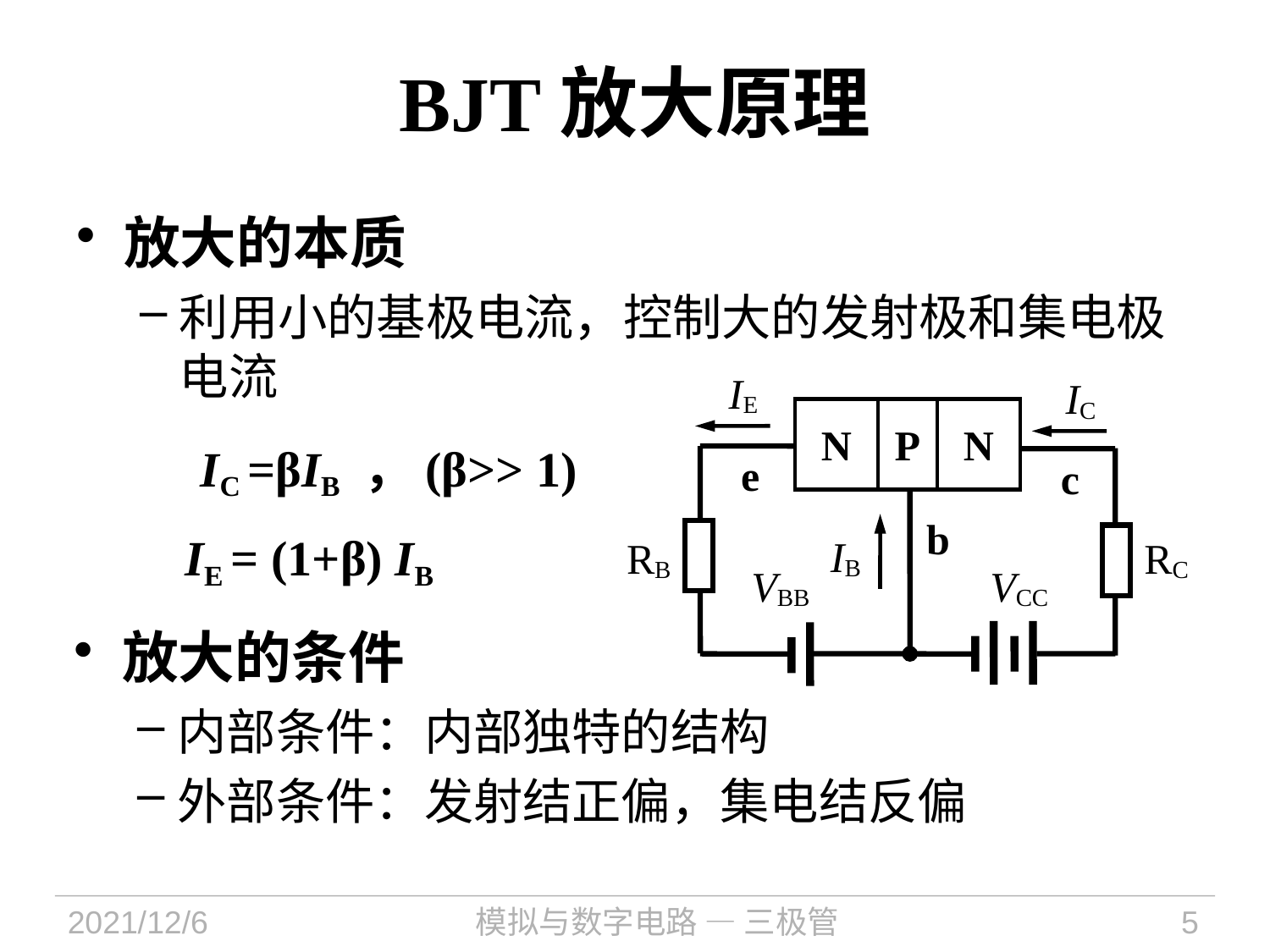

# BJT放大原理
放大的本质
利用小的基极电流，控制大的发射极和集电极电流
IE

IC

N
P
N

IC =βIB ，(β>> 1)
e

RB
VBB

c

RC
VCC

b

IB
IE = (1+β) IB
放大的条件
内部条件：内部独特的结构
外部条件：发射结正偏，集电结反偏
2021/12/6
模拟与数字电路 — 三极管
5